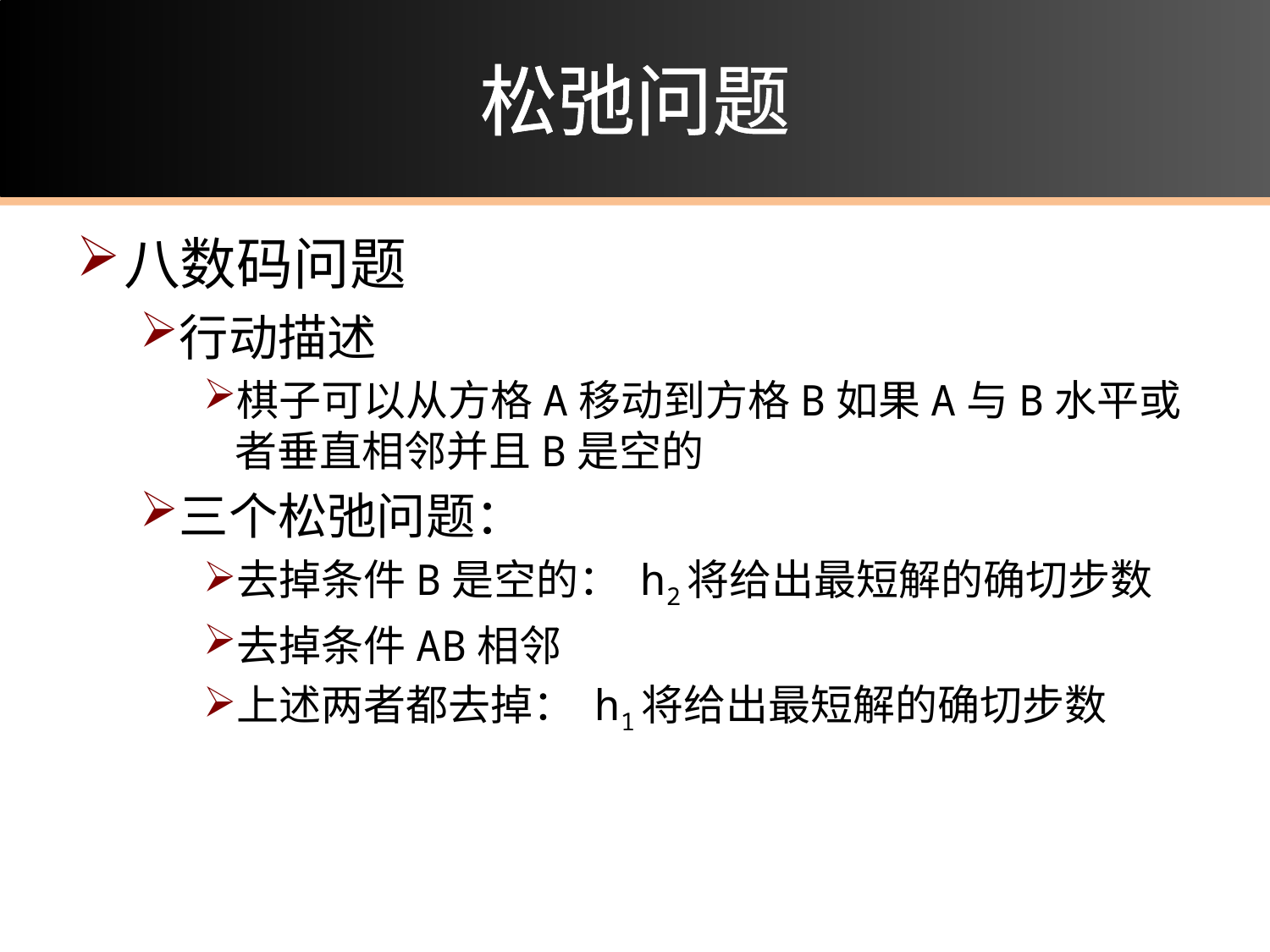

# 松弛问题
八数码问题
行动描述
棋子可以从方格A移动到方格B如果A与B水平或者垂直相邻并且B是空的
三个松弛问题：
去掉条件B是空的： h2将给出最短解的确切步数
去掉条件AB相邻
上述两者都去掉： h1将给出最短解的确切步数